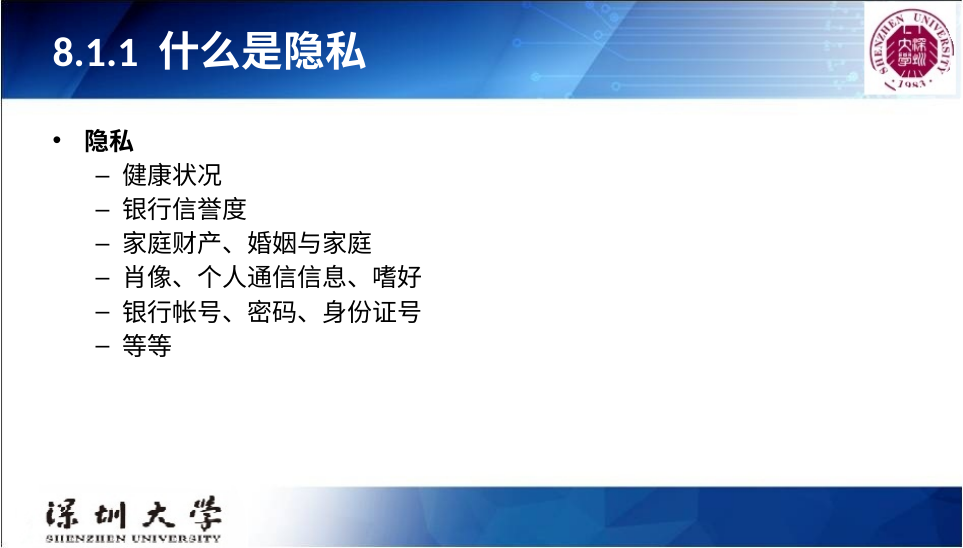

# 8.1.1 什么是隐私
隐私
健康状况
银行信誉度
家庭财产、婚姻与家庭
肖像、个人通信信息、嗜好
银行帐号、密码、身份证号
等等
288